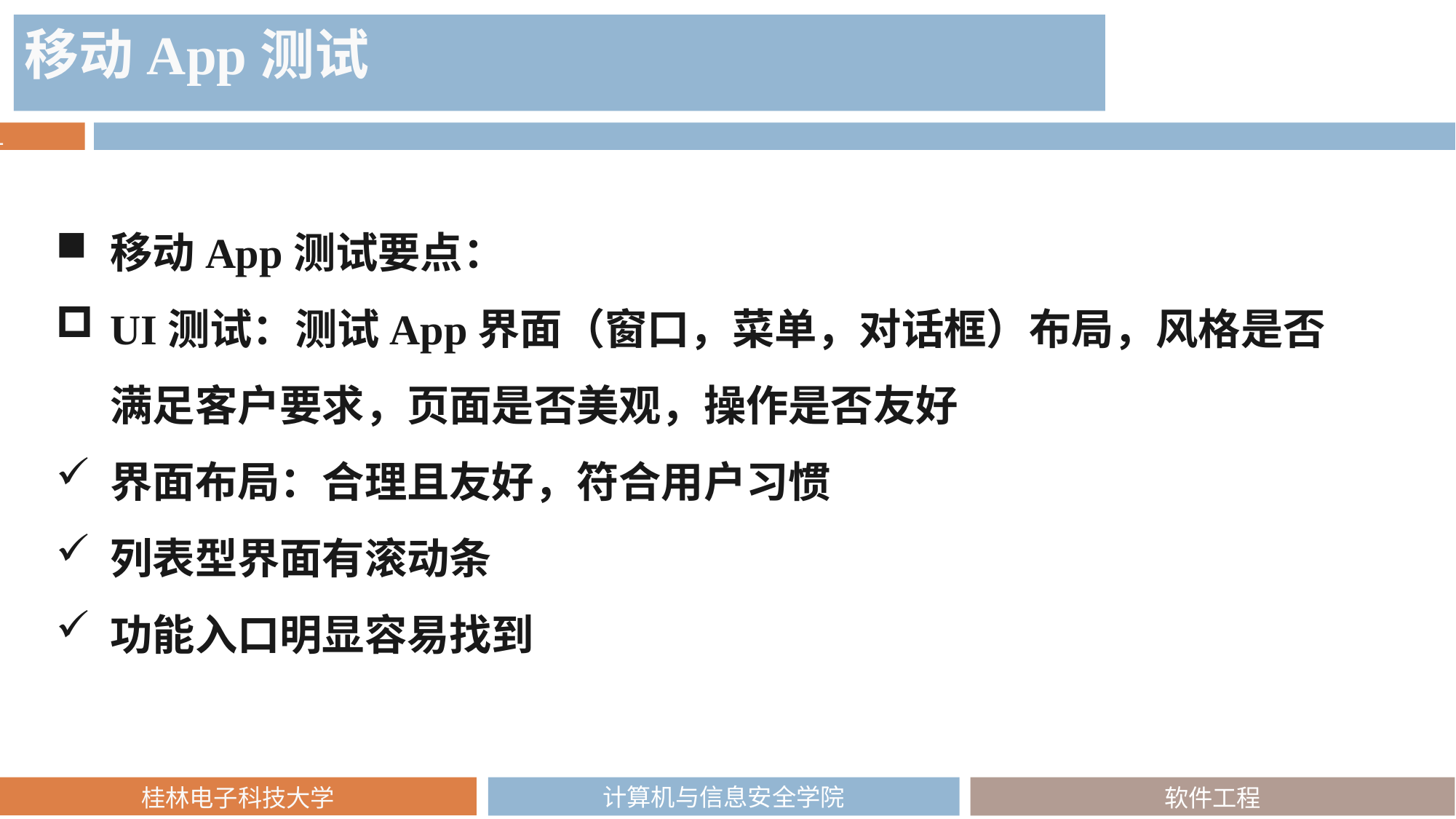

移动App测试
移动App测试要点：
UI测试：测试App界面（窗口，菜单，对话框）布局，风格是否满足客户要求，页面是否美观，操作是否友好
界面布局：合理且友好，符合用户习惯
列表型界面有滚动条
功能入口明显容易找到